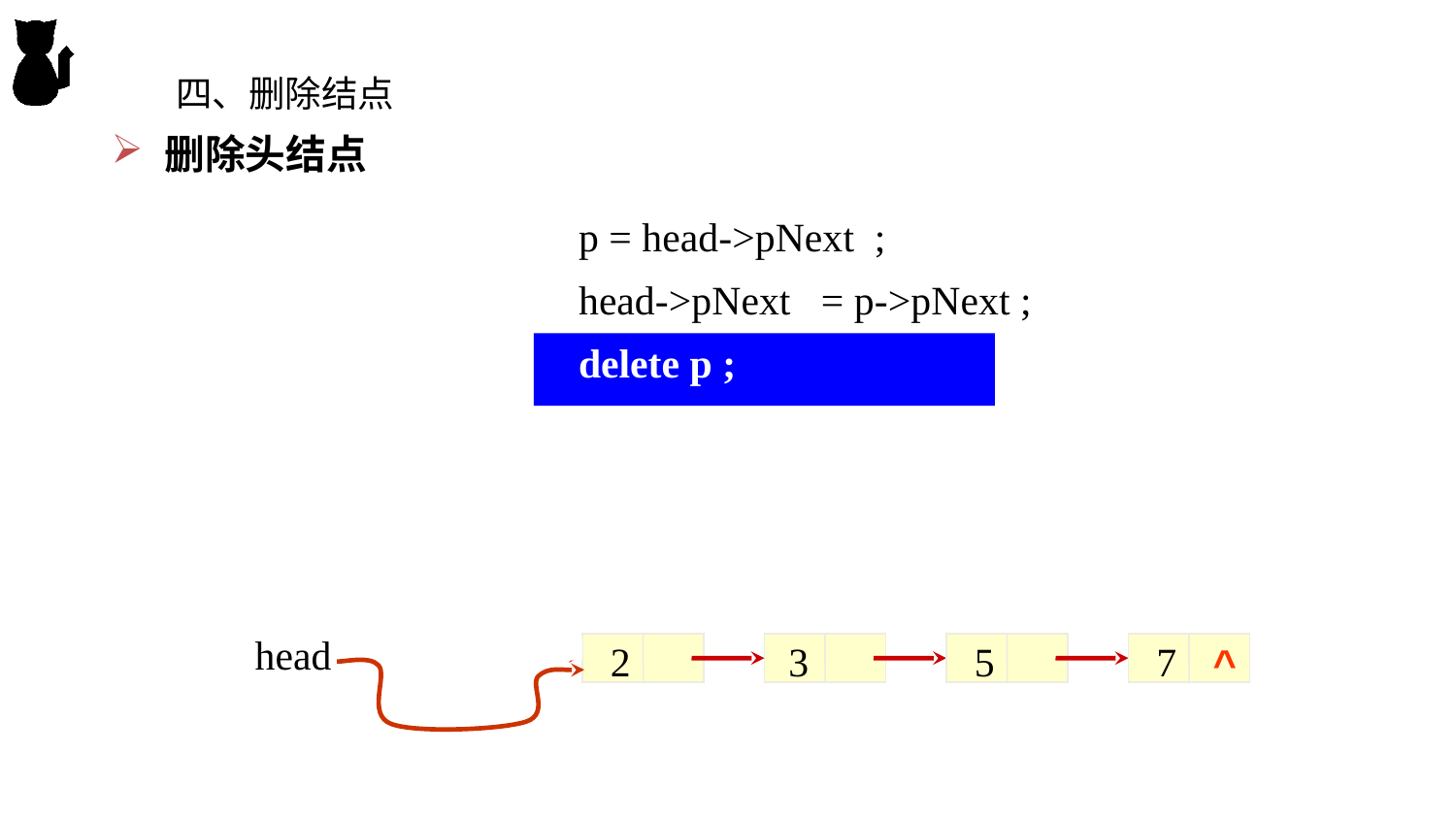

四、删除结点

 删除头结点
p = head->pNext  ;
head->pNext   = p->pNext ;
delete p ;

p

head
2

3
5
7

^
1